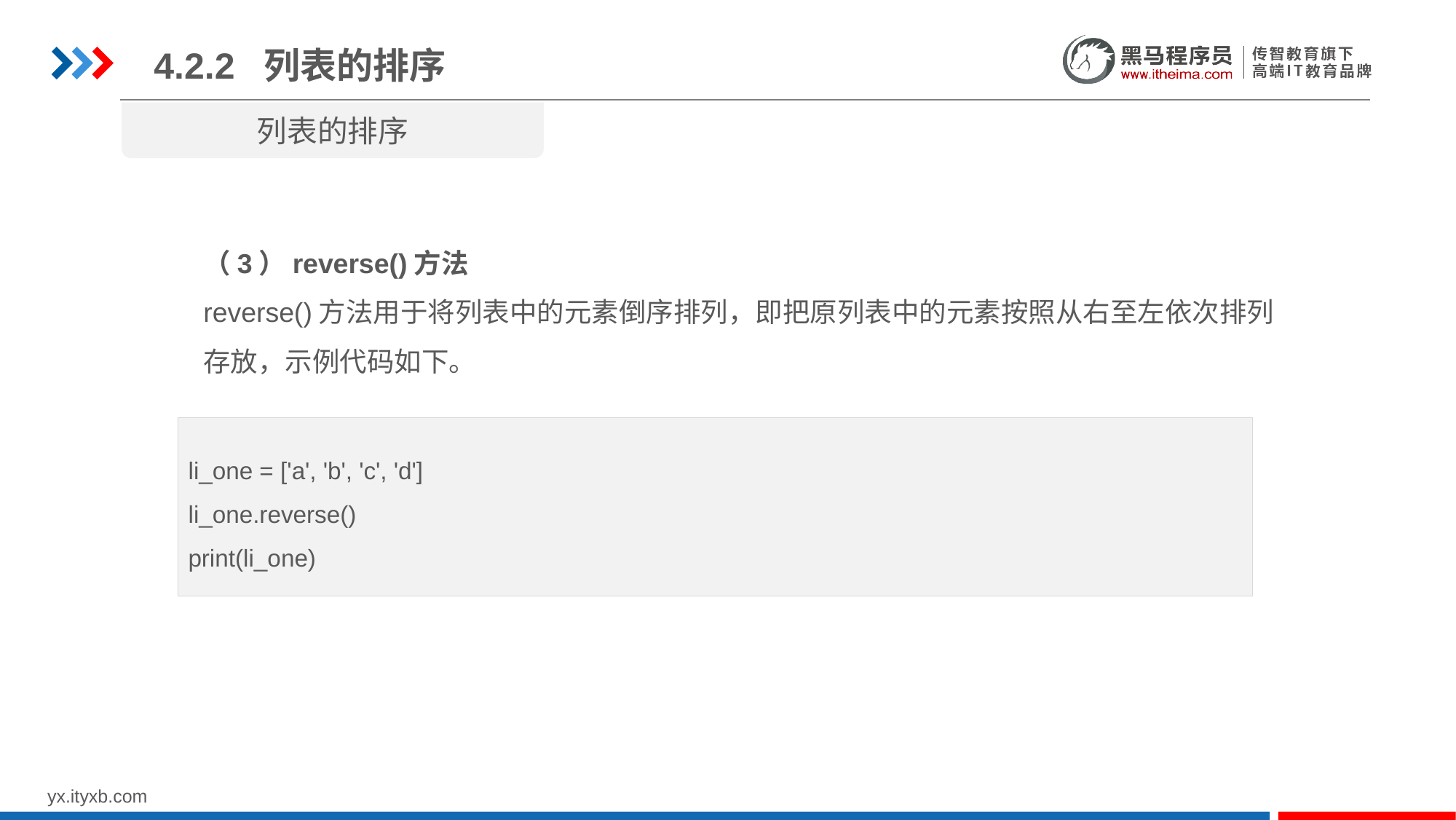

4.2.2  列表的排序

列表的排序
（3）reverse()方法
reverse()方法用于将列表中的元素倒序排列，即把原列表中的元素按照从右至左依次排列存放，示例代码如下。
li_one = ['a', 'b', 'c', 'd']
li_one.reverse()
print(li_one)